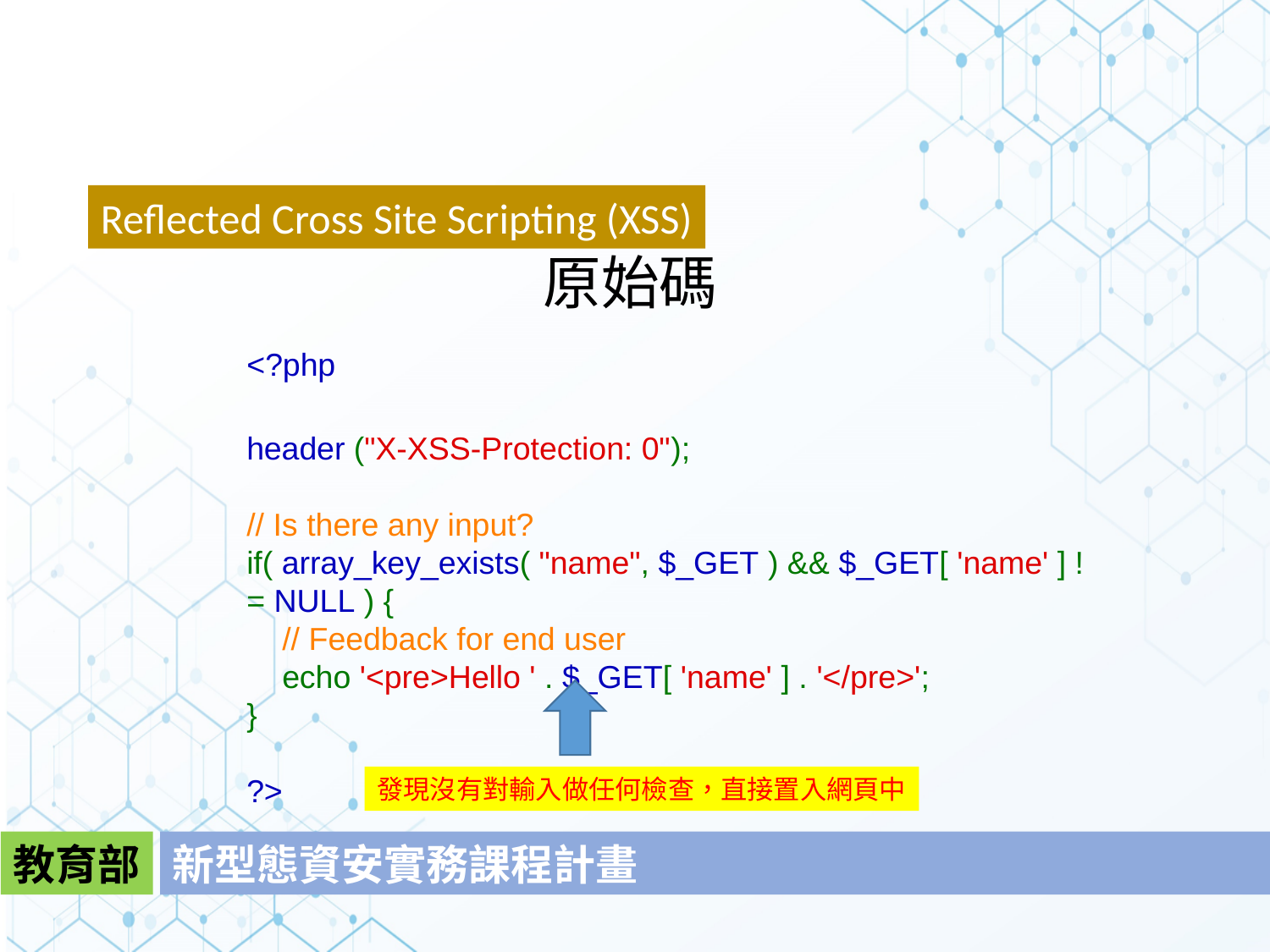

Reflected Cross Site Scripting (XSS)
原始碼
﻿<?php
header ("X-XSS-Protection: 0");
// Is there any input?
if( array_key_exists( "name", $_GET ) && $_GET[ 'name' ] != NULL ) {
    // Feedback for end user
    echo '<pre>Hello ' . $_GET[ 'name' ] . '</pre>';
}
?>

發現沒有對輸入做任何檢查，直接置入網頁中
教育部
新型態資安實務課程計畫